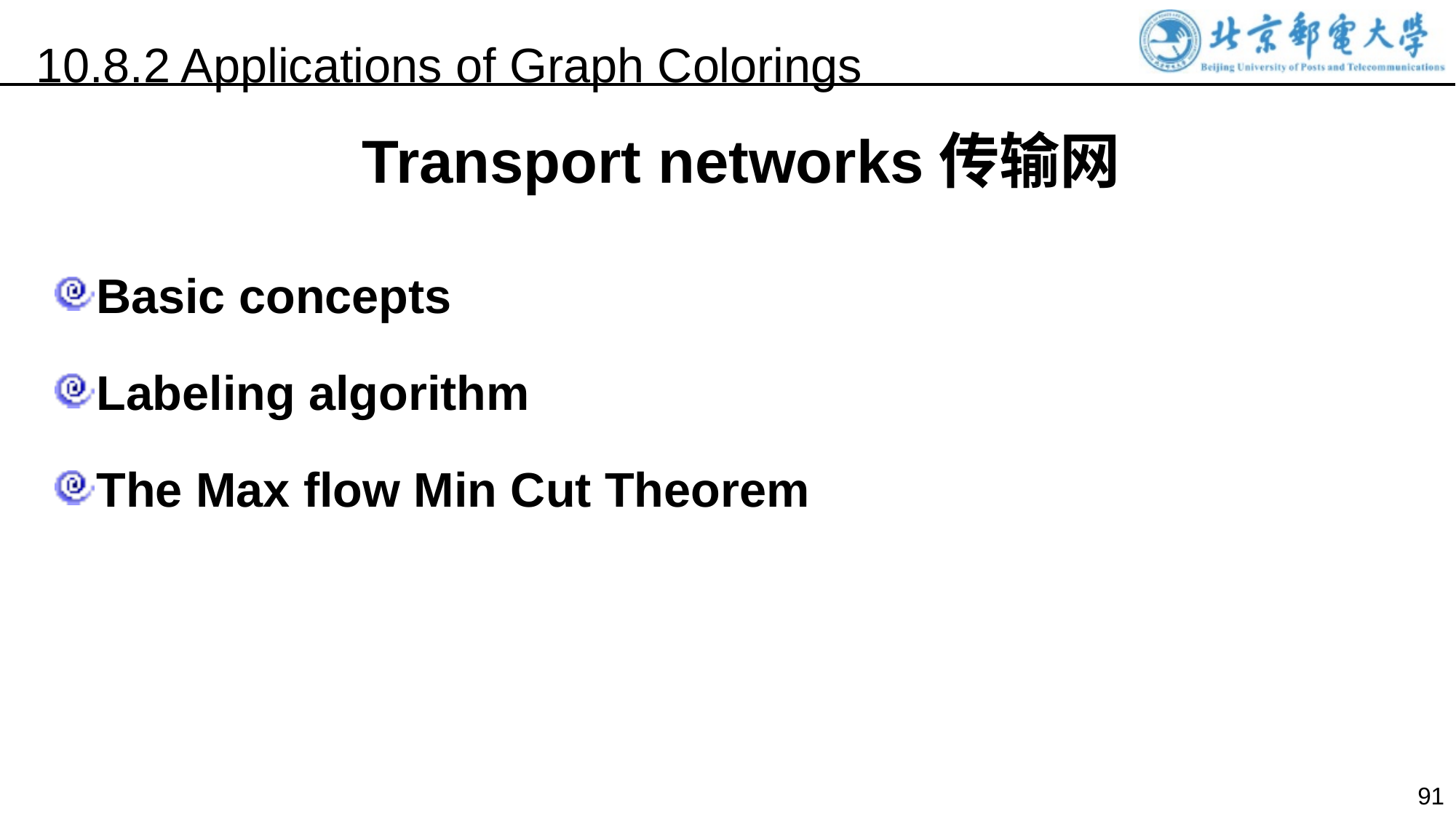

10.8.2 Applications of Graph Colorings
Transport networks传输网
Basic concepts
Labeling algorithm
The Max flow Min Cut Theorem